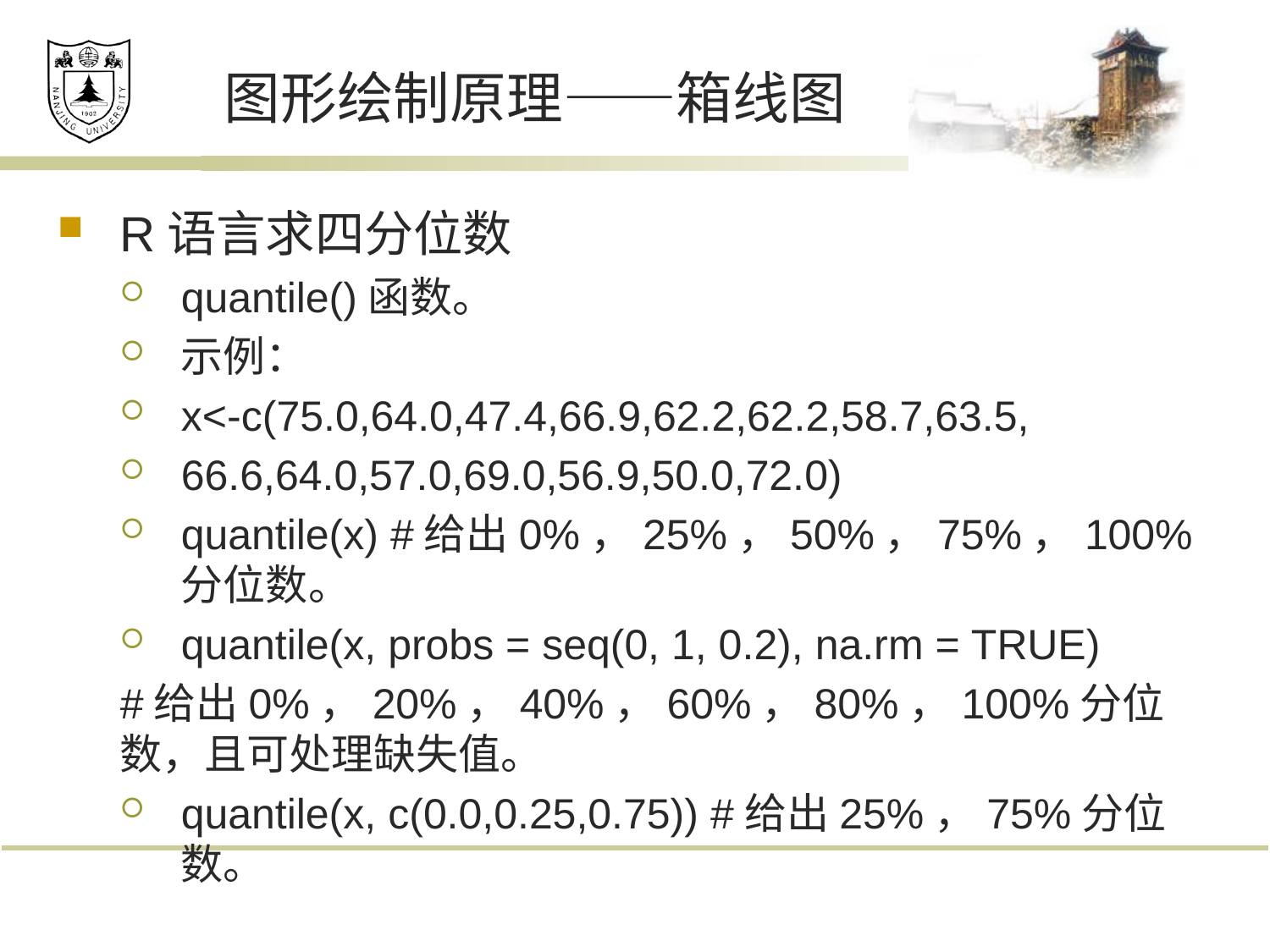

# 图形绘制原理——箱线图
R语言求四分位数
quantile()函数。
示例：
x<-c(75.0,64.0,47.4,66.9,62.2,62.2,58.7,63.5,
66.6,64.0,57.0,69.0,56.9,50.0,72.0)
quantile(x) #给出0%，25%，50%，75%，100%分位数。
quantile(x, probs = seq(0, 1, 0.2), na.rm = TRUE)
#给出0%，20%，40%，60%，80%，100%分位数，且可处理缺失值。
quantile(x, c(0.0,0.25,0.75)) #给出25%，75%分位数。